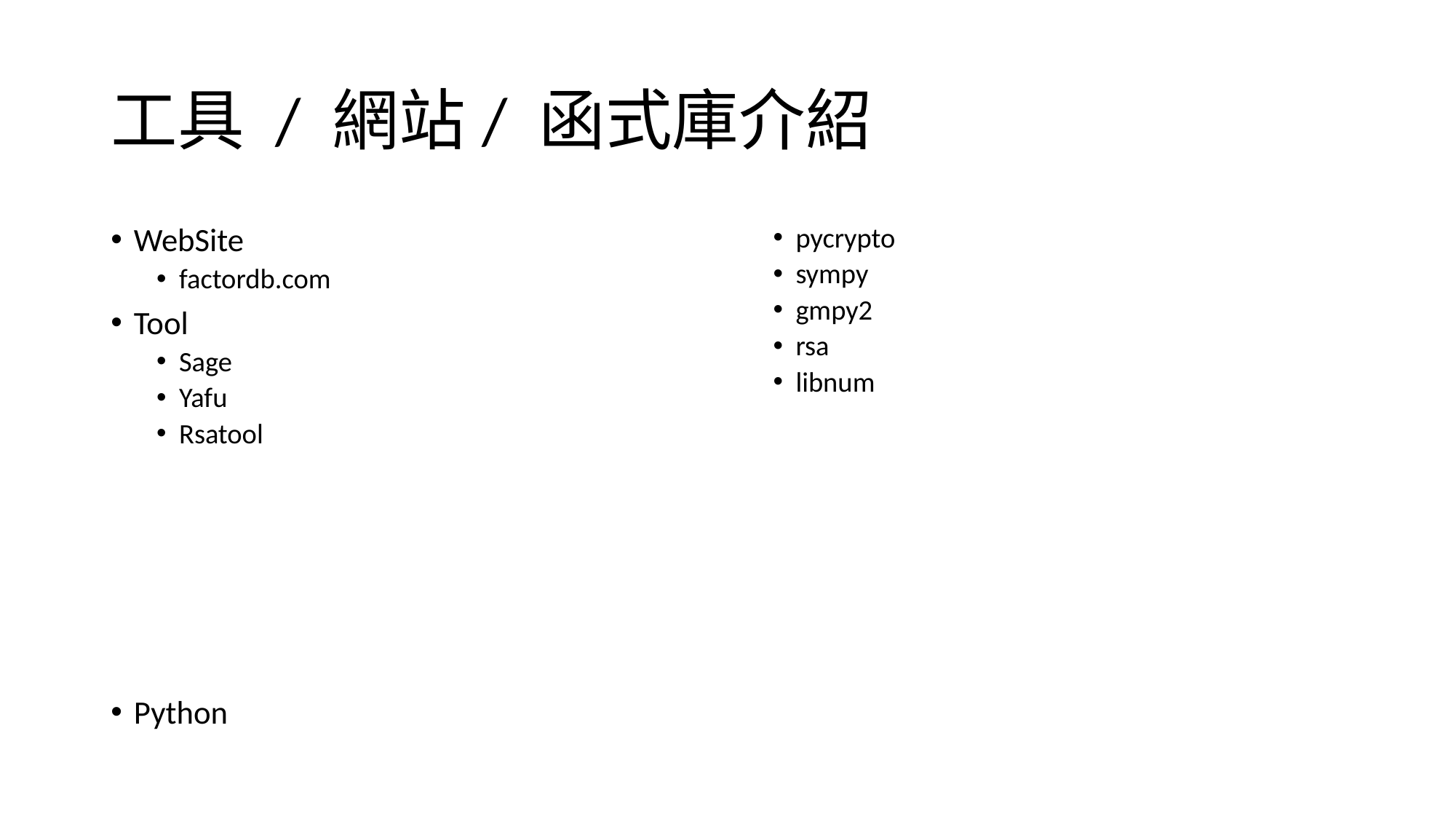

# 工具 / 網站/ 函式庫介紹
WebSite
factordb.com
Tool
Sage
Yafu
Rsatool

Python
pycrypto
sympy
gmpy2
rsa
libnum